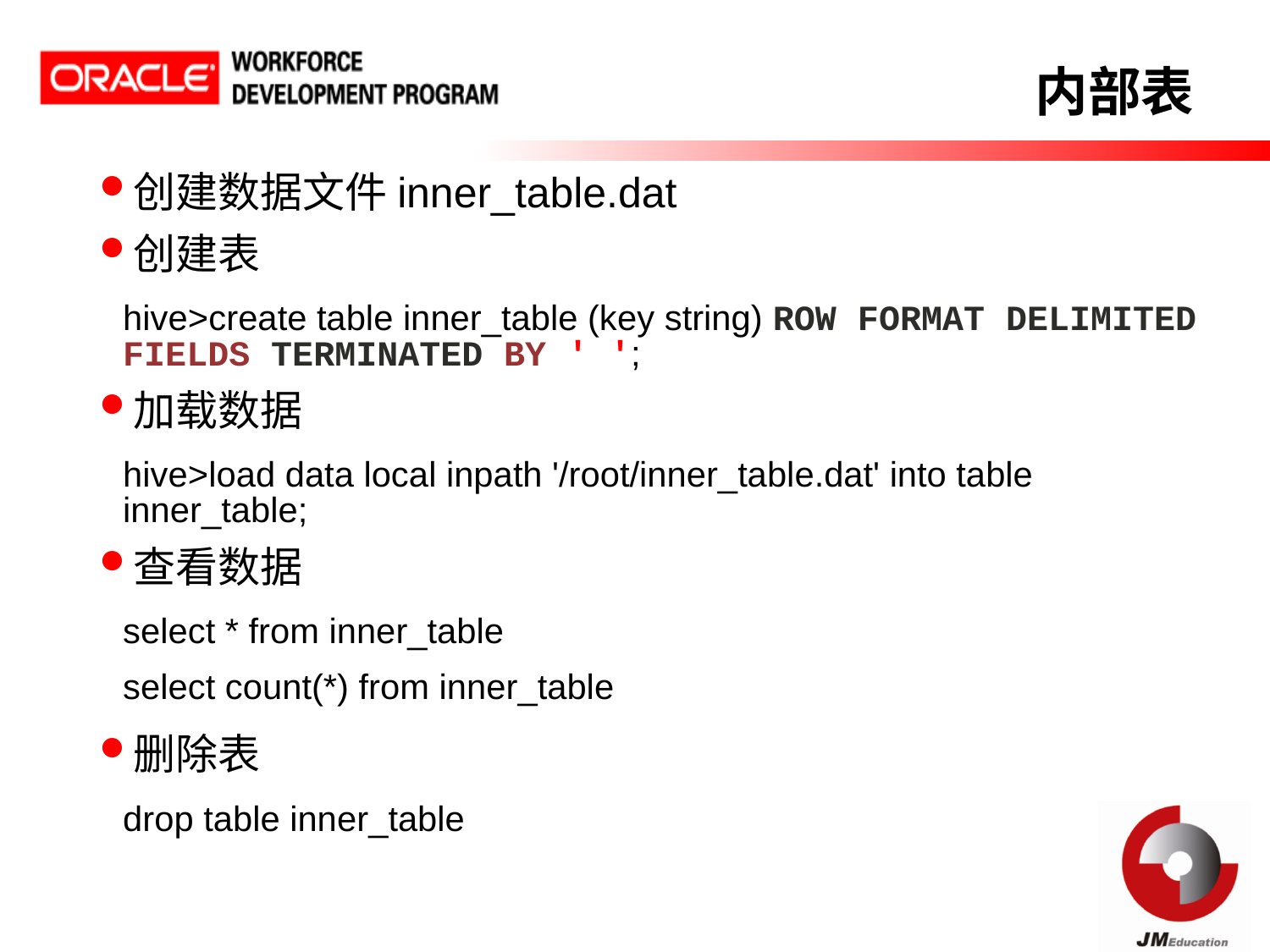

内部表
创建数据文件inner_table.dat
创建表
	hive>create table inner_table (key string) ROW FORMAT DELIMITED FIELDS TERMINATED BY ' ';
加载数据
	hive>load data local inpath '/root/inner_table.dat' into table inner_table;
查看数据
	select * from inner_table
	select count(*) from inner_table
删除表
	drop table inner_table